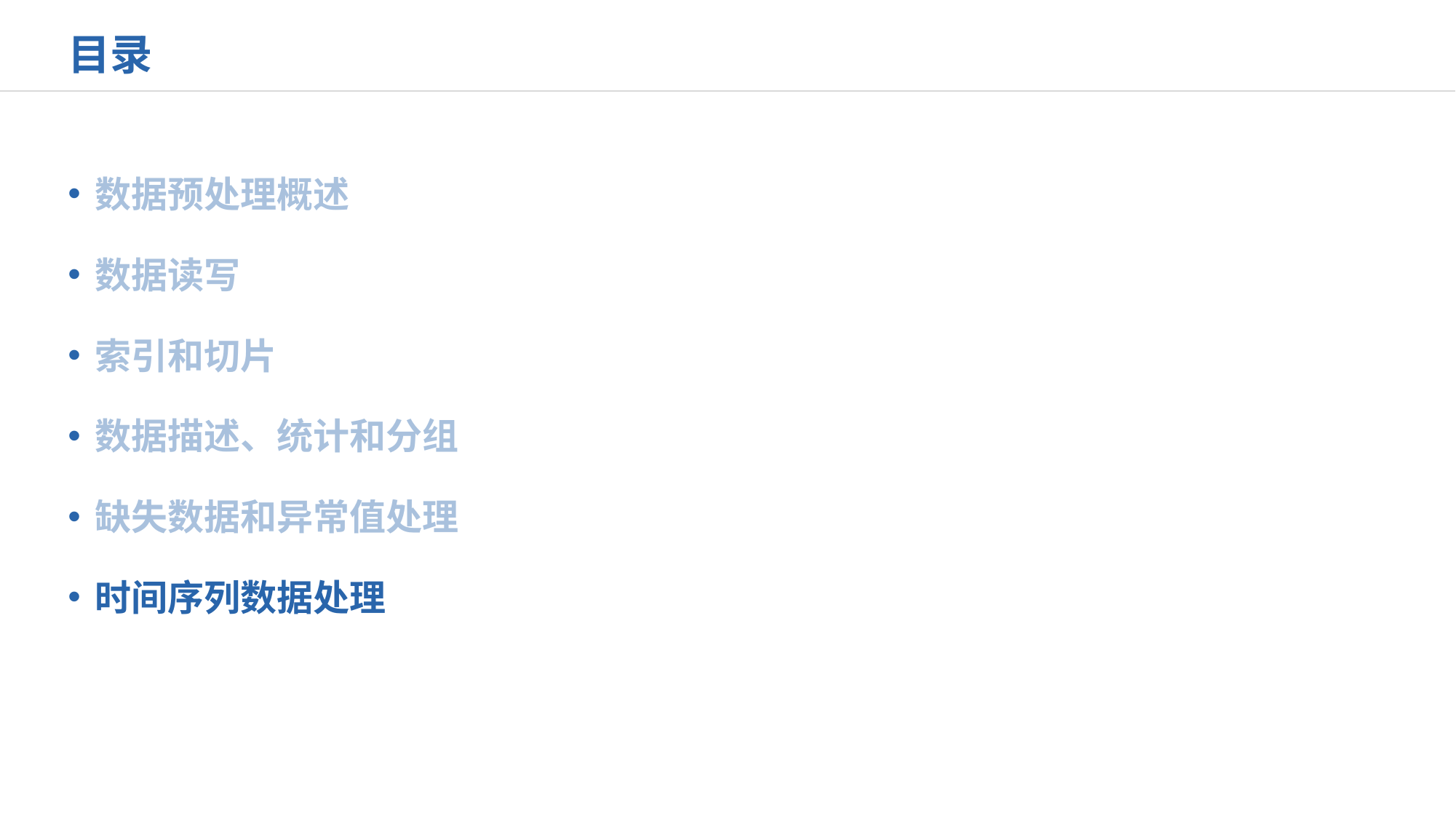

目录
数据预处理概述
数据读写
索引和切片
数据描述、统计和分组
缺失数据和异常值处理
时间序列数据处理